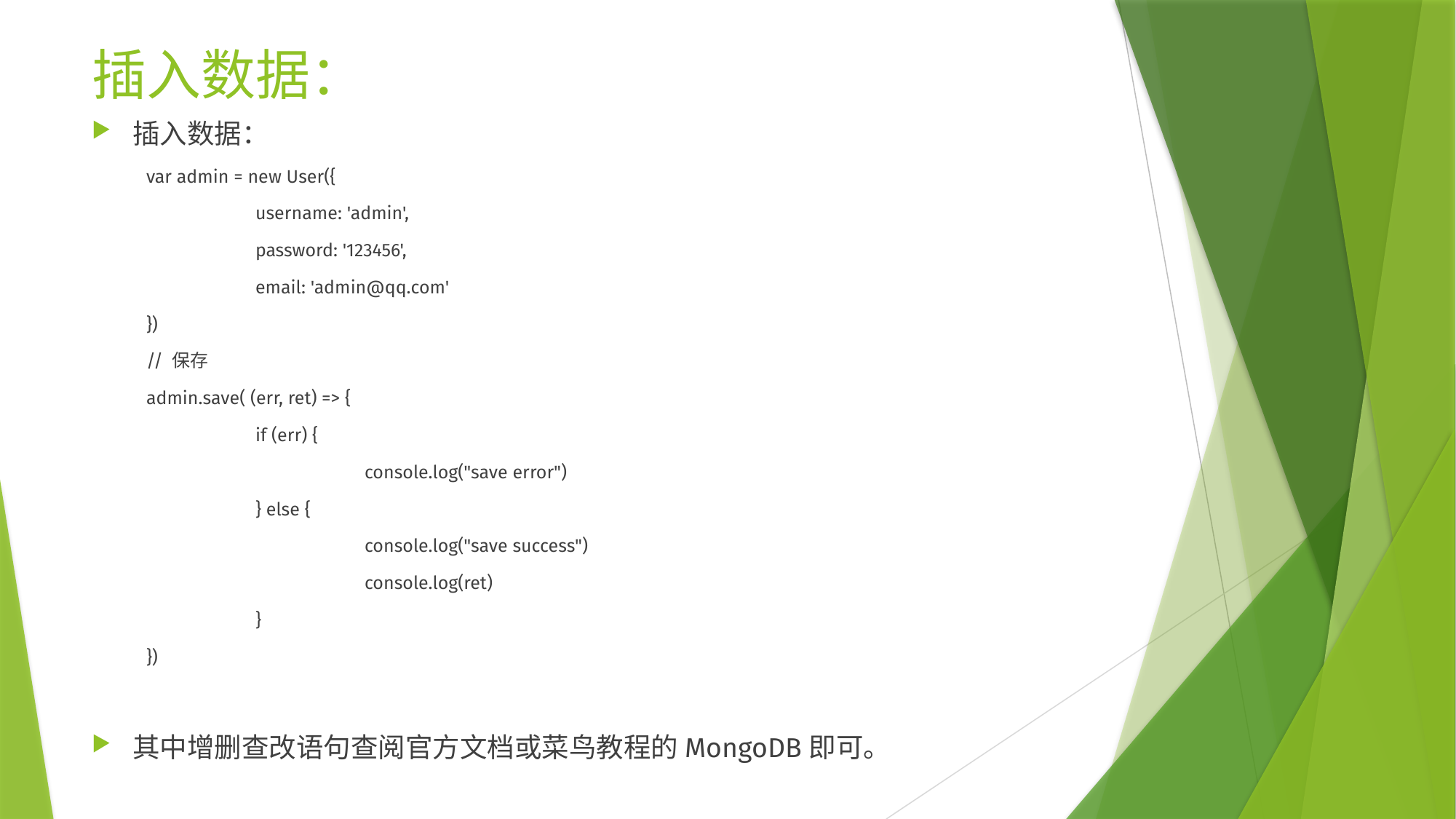

# 插入数据：
插入数据：
var admin = new User({
	username: 'admin',
	password: '123456',
	email: 'admin@qq.com'
})
// 保存
admin.save( (err, ret) => {
	if (err) {
		console.log("save error")
	} else {
		console.log("save success")
		console.log(ret)
	}
})

其中增删查改语句查阅官方文档或菜鸟教程的MongoDB即可。